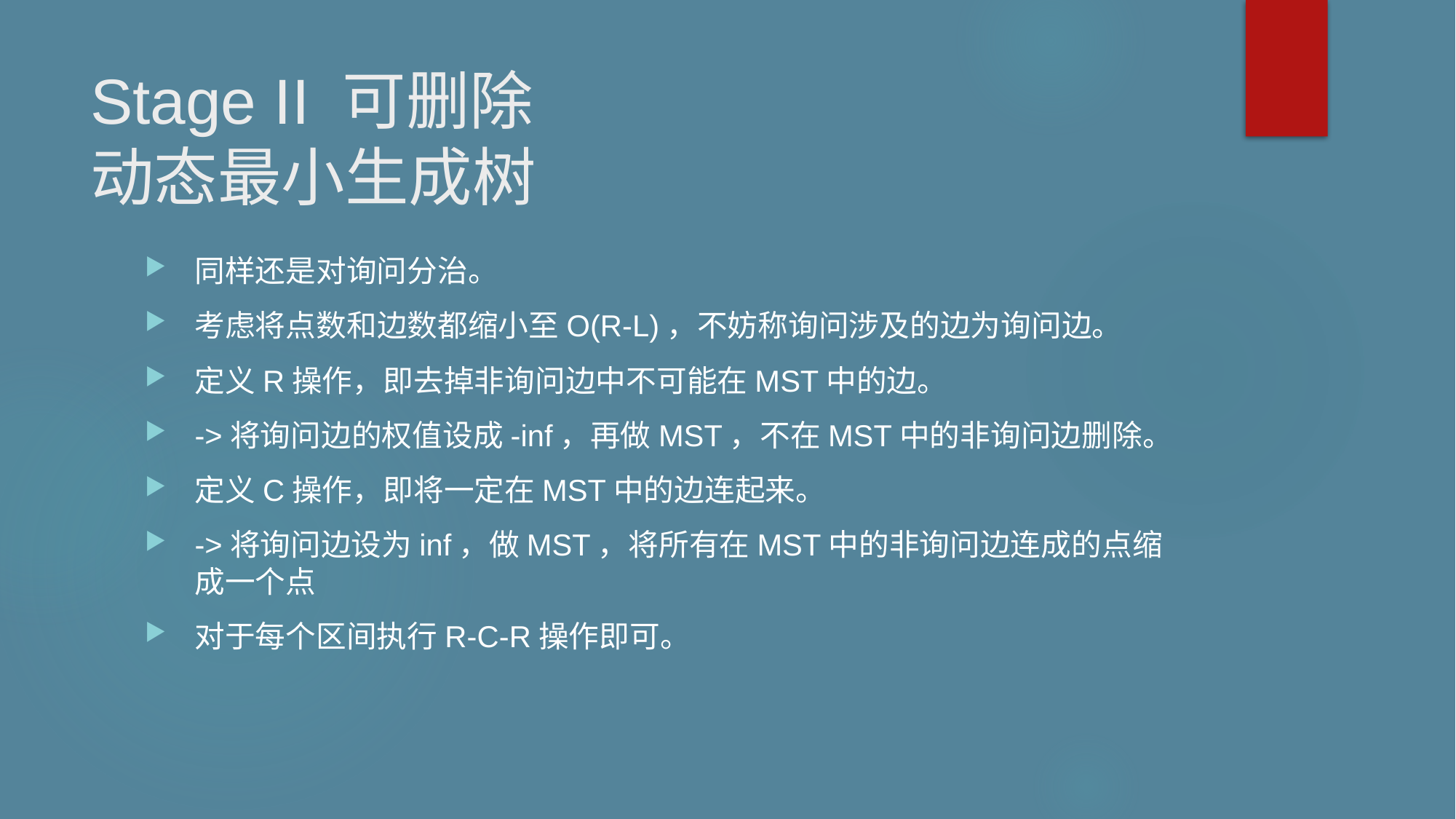

# Stage II 可删除 动态最小生成树
同样还是对询问分治。
考虑将点数和边数都缩小至O(R-L)，不妨称询问涉及的边为询问边。
定义R操作，即去掉非询问边中不可能在MST中的边。
->将询问边的权值设成-inf，再做MST，不在MST中的非询问边删除。
定义C操作，即将一定在MST中的边连起来。
->将询问边设为inf，做MST，将所有在MST中的非询问边连成的点缩成一个点
对于每个区间执行R-C-R操作即可。